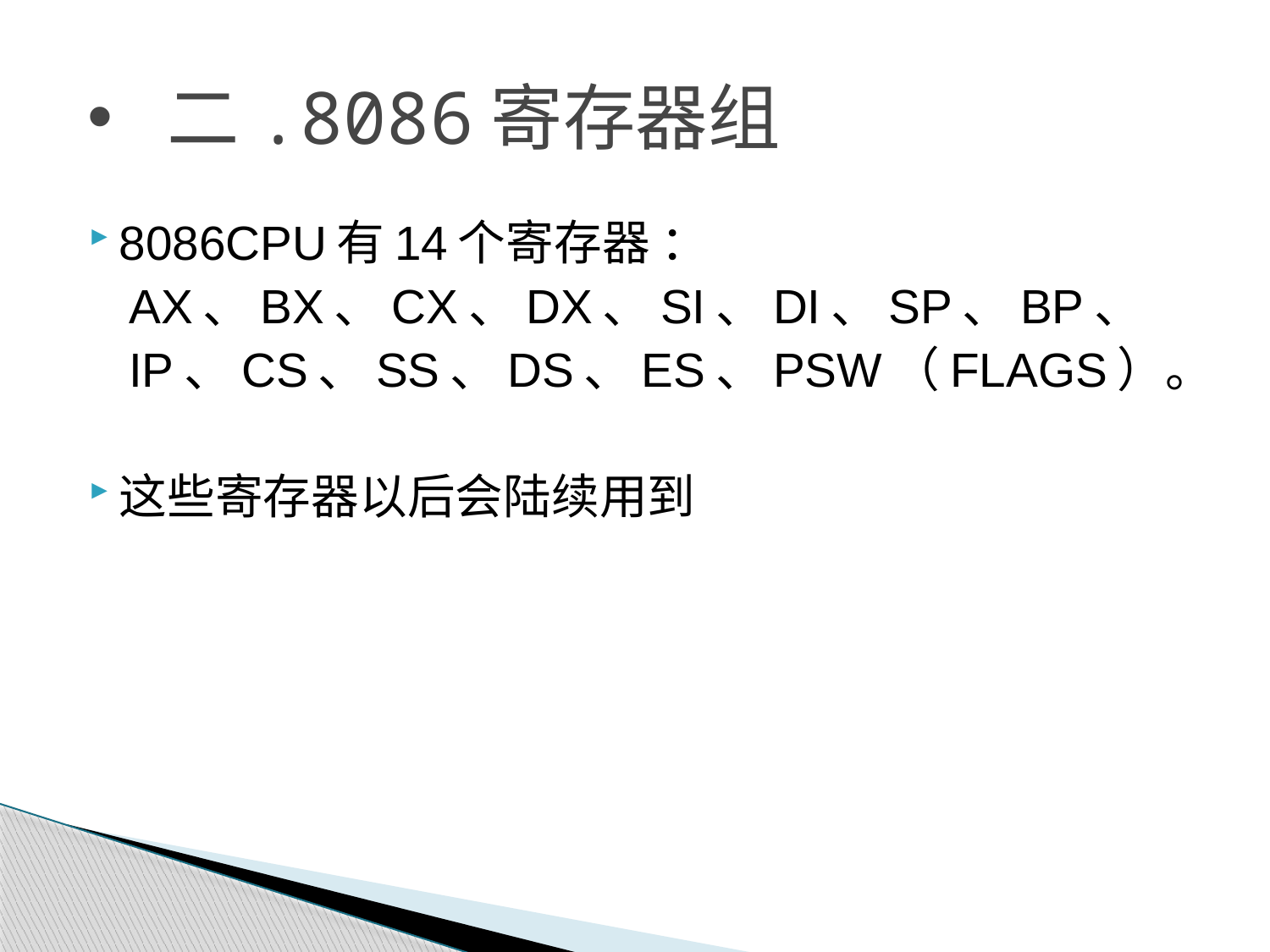

# 二.8086寄存器组
8086CPU有14个寄存器 ：
   AX、BX、CX、DX、SI、DI、SP、BP、
   IP、CS、SS、DS、ES、PSW（FLAGS）。

这些寄存器以后会陆续用到